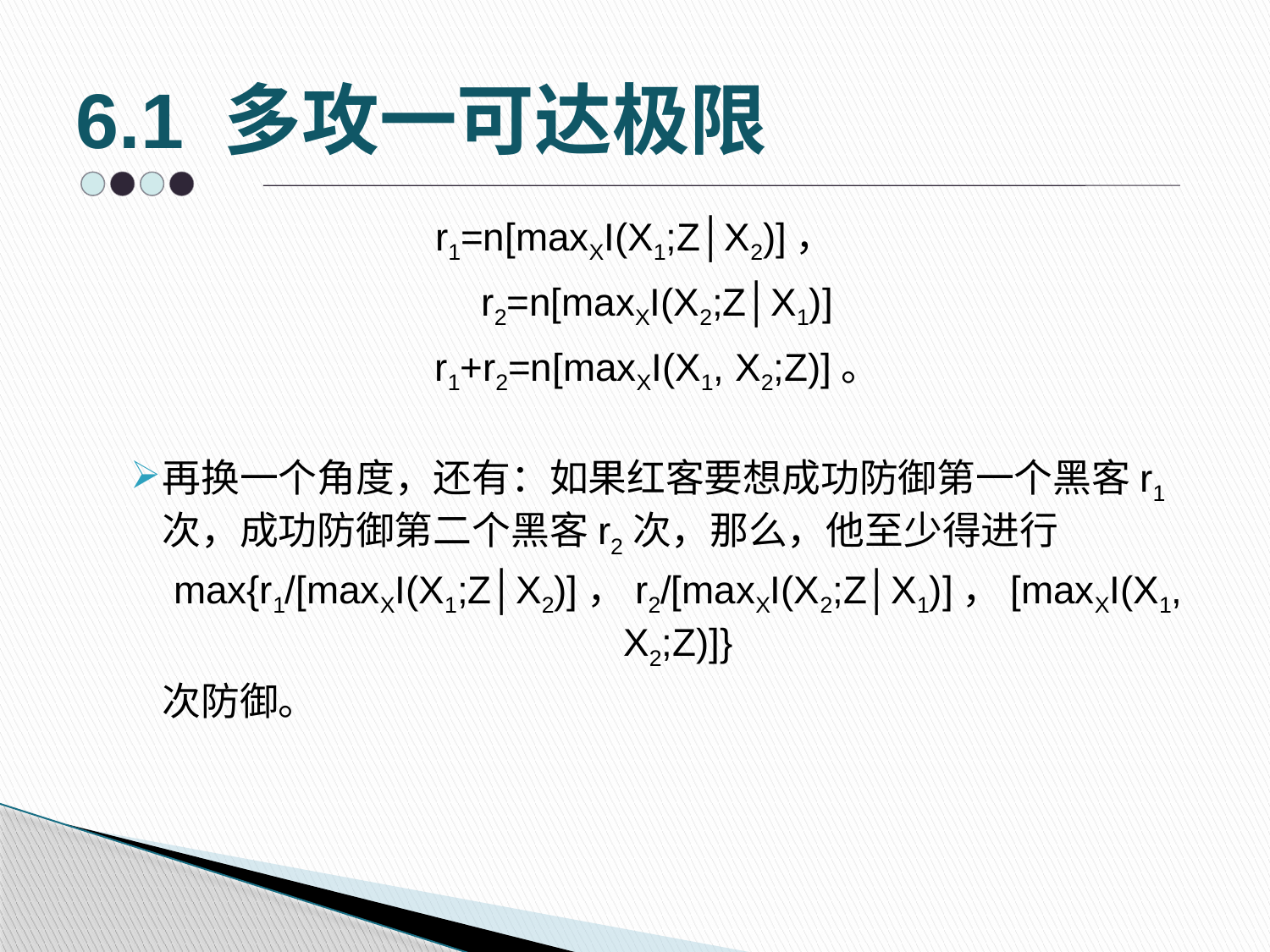

# 6.1 多攻一可达极限

r1=n[maxXI(X1;Z│X2)]，
	r2=n[maxXI(X2;Z│X1)]
	r1+r2=n[maxXI(X1, X2;Z)]。

再换一个角度，还有：如果红客要想成功防御第一个黑客r1次，成功防御第二个黑客r2次，那么，他至少得进行
	max{r1/[maxXI(X1;Z│X2)]，r2/[maxXI(X2;Z│X1)]，[maxXI(X1, X2;Z)]}
	次防御。